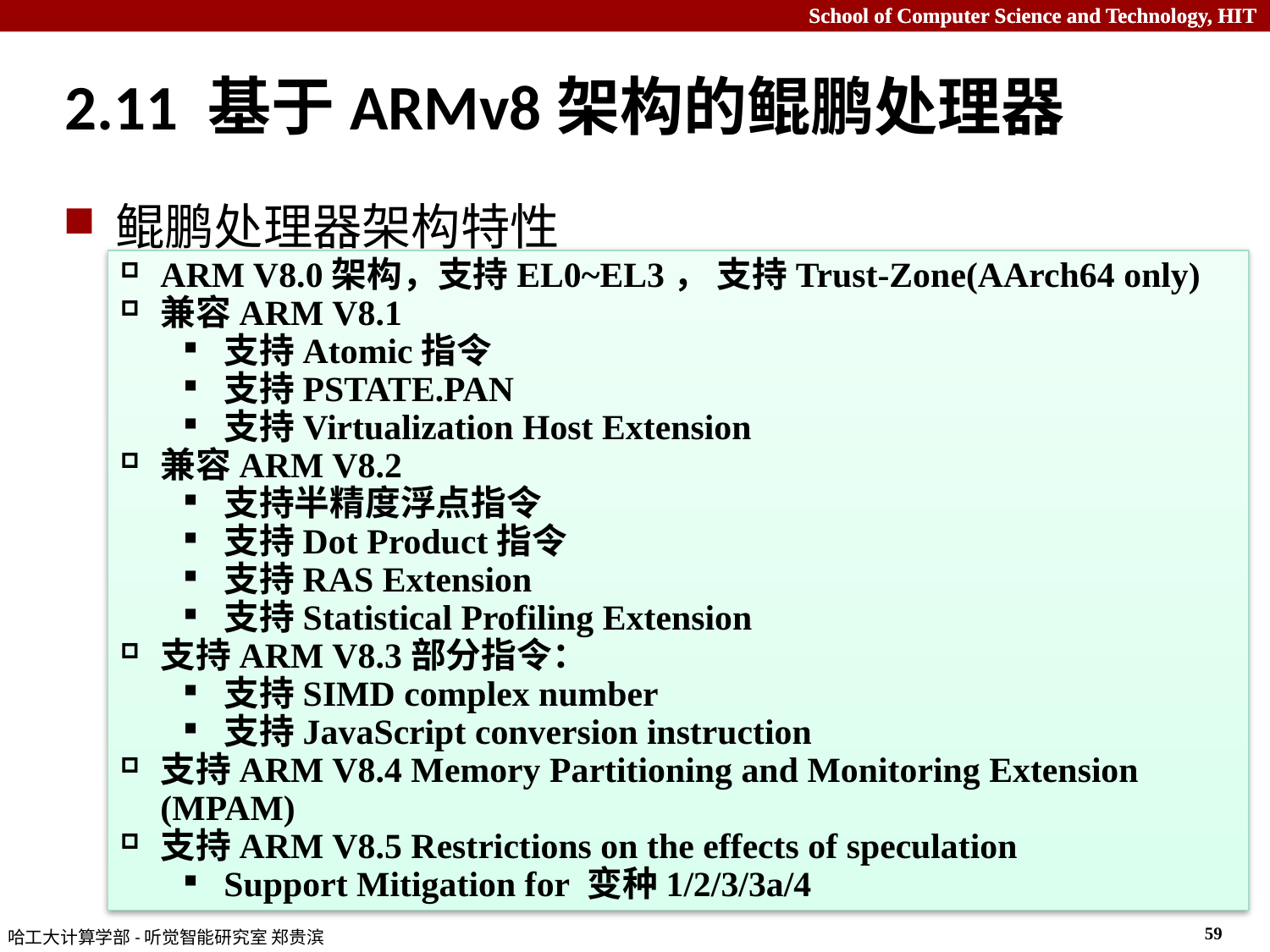

# 2.11 基于ARMv8架构的鲲鹏处理器
鲲鹏处理器架构特性

ARM V8.0架构，支持EL0~EL3， 支持Trust-Zone(AArch64 only)
兼容ARM V8.1
支持Atomic指令
支持PSTATE.PAN
支持Virtualization Host Extension
兼容ARM V8.2
支持半精度浮点指令
支持Dot Product指令
支持RAS Extension
支持Statistical Profiling Extension
支持ARM V8.3部分指令：
支持SIMD complex number
支持JavaScript conversion instruction
支持ARM V8.4 Memory Partitioning and Monitoring Extension (MPAM)
支持ARM V8.5 Restrictions on the effects of speculation
Support Mitigation for 变种1/2/3/3a/4